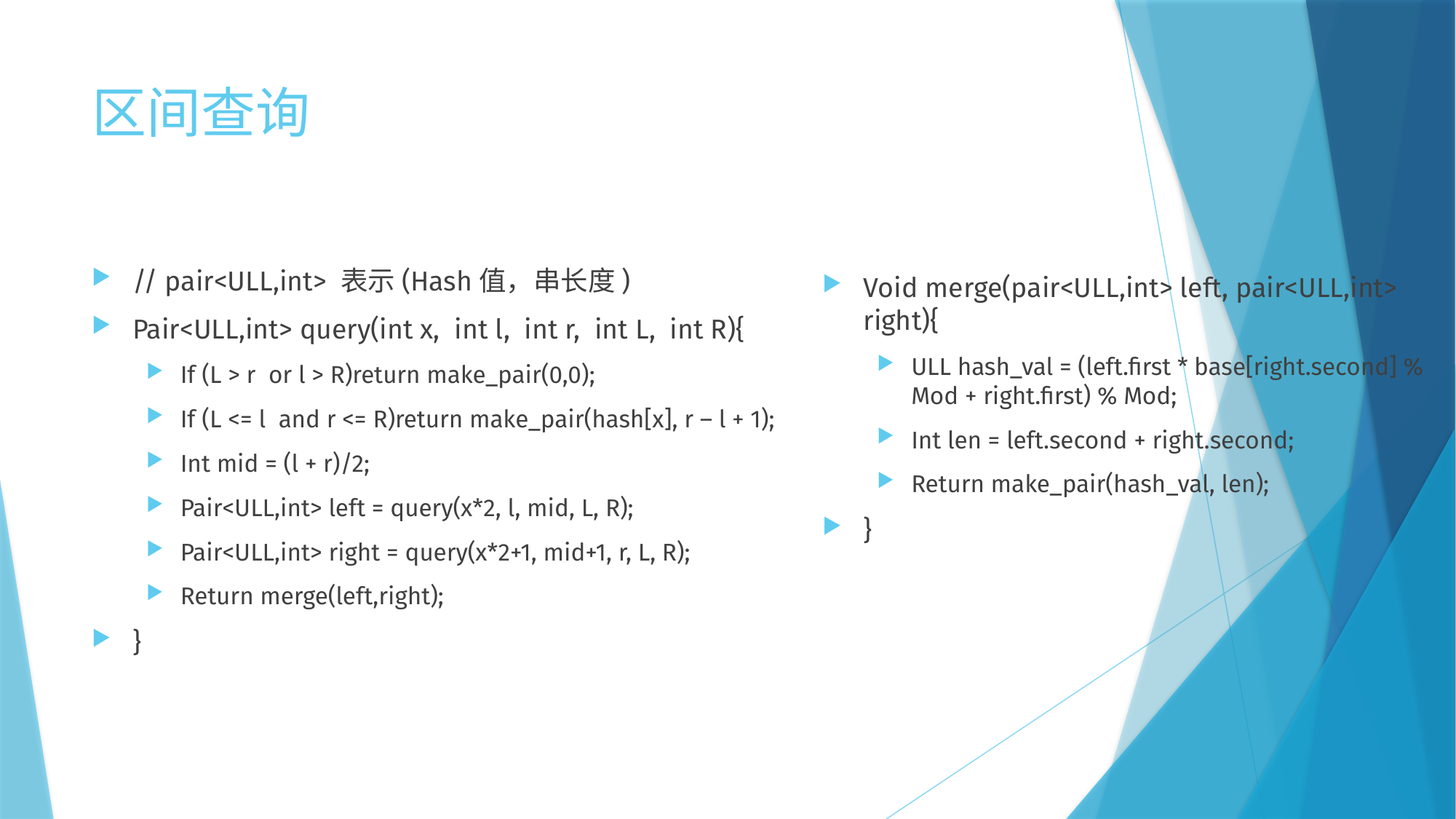

# 区间查询
// pair<ULL,int> 表示(Hash值，串长度)
Pair<ULL,int> query(int x,  int l,  int r,  int L,  int R){
If (L > r  or l > R)return make_pair(0,0);
If (L <= l  and r <= R)return make_pair(hash[x], r – l + 1);
Int mid = (l + r)/2;
Pair<ULL,int> left = query(x*2, l, mid, L, R);
Pair<ULL,int> right = query(x*2+1, mid+1, r, L, R);
Return merge(left,right);
}
Void merge(pair<ULL,int> left, pair<ULL,int> right){
ULL hash_val = (left.first * base[right.second] % Mod + right.first) % Mod;
Int len = left.second + right.second;
Return make_pair(hash_val, len);
}